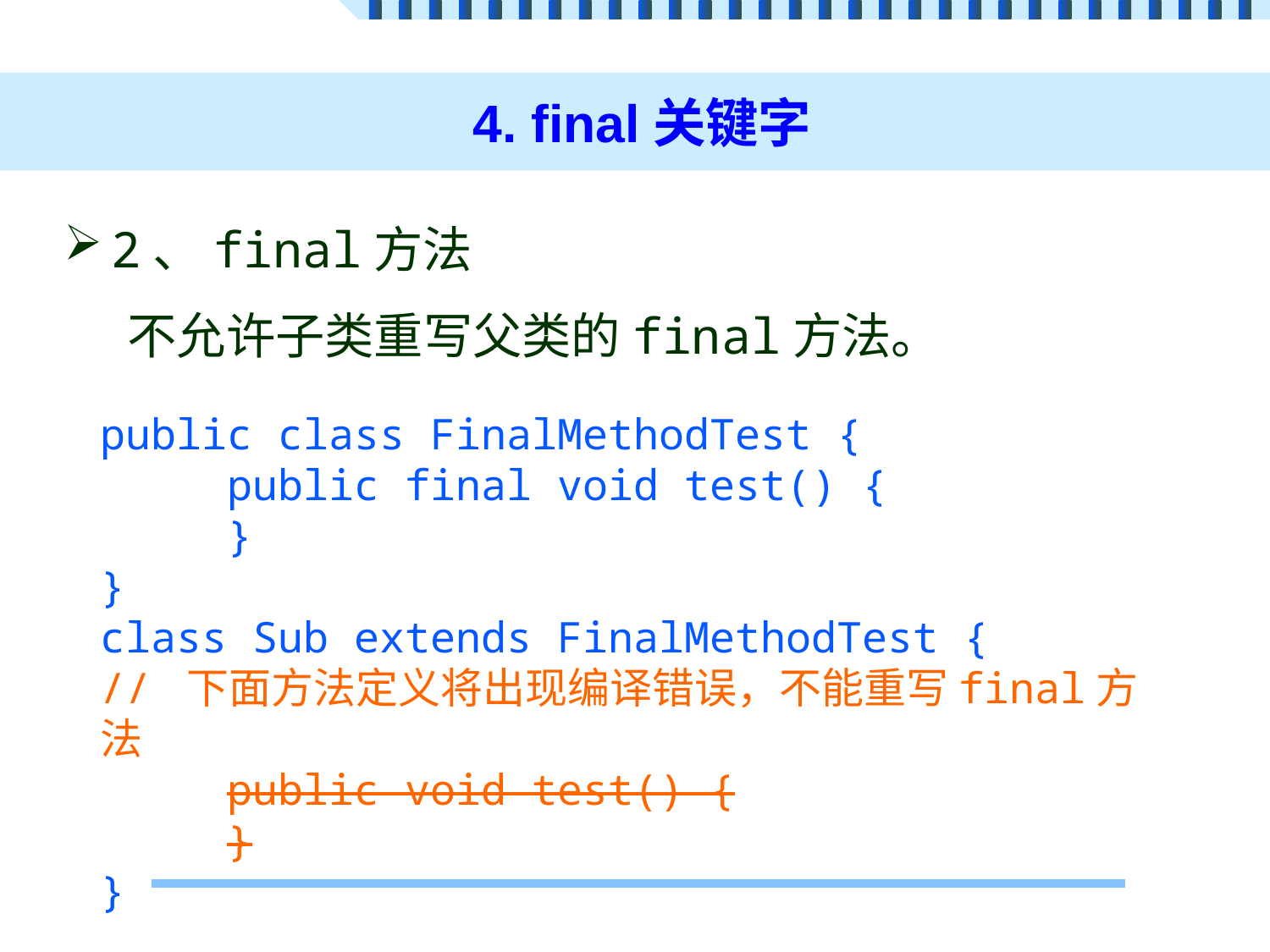

# 4. final关键字
2、final方法
不允许子类重写父类的final方法。
public class FinalMethodTest {
	public final void test() {
	}
}
class Sub extends FinalMethodTest {
// 下面方法定义将出现编译错误，不能重写final方法
	public void test() {
	}
}